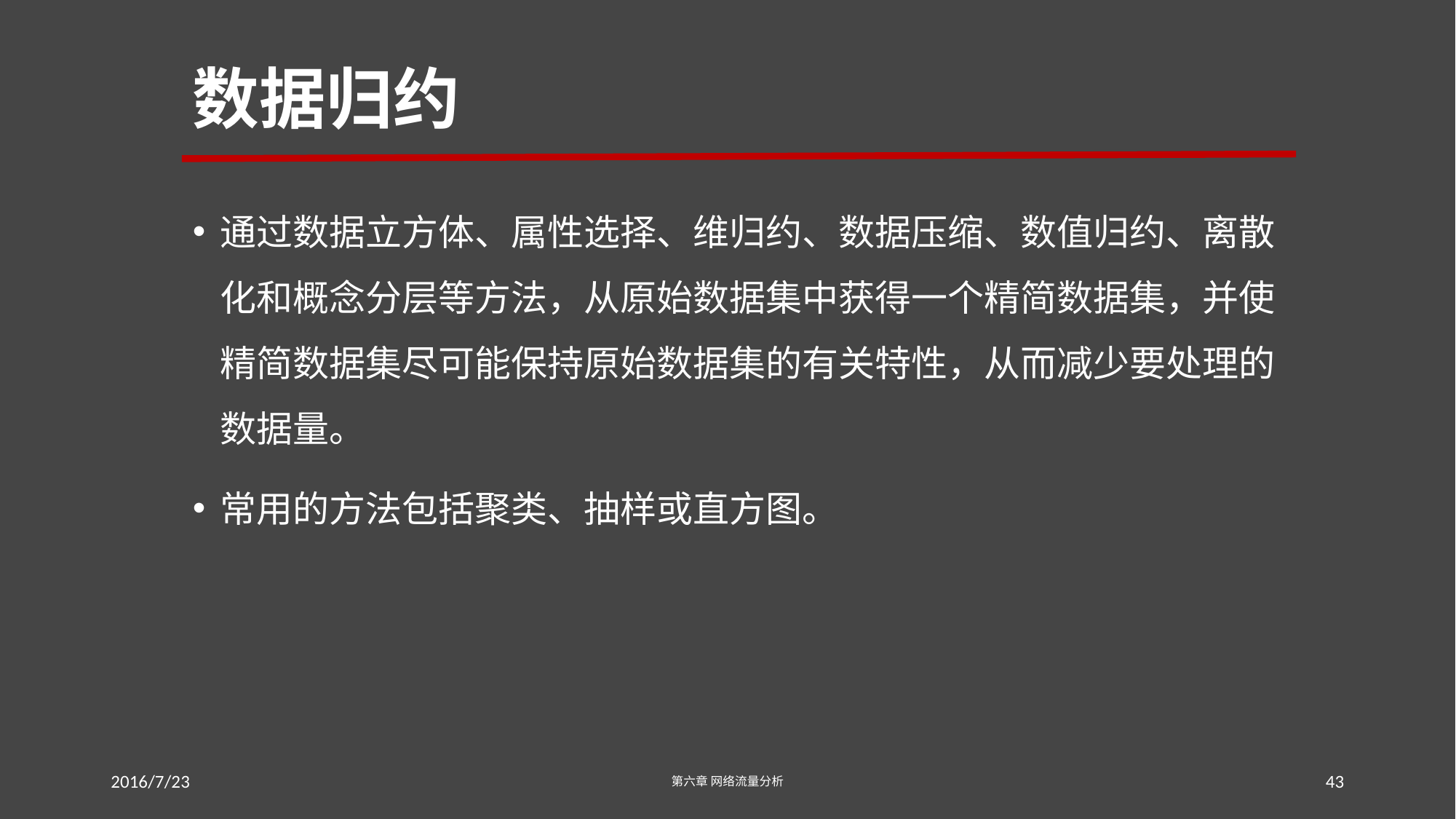

# 数据归约
通过数据立方体、属性选择、维归约、数据压缩、数值归约、离散化和概念分层等方法，从原始数据集中获得一个精简数据集，并使精简数据集尽可能保持原始数据集的有关特性，从而减少要处理的数据量。
常用的方法包括聚类、抽样或直方图。

2016/7/23
第六章 网络流量分析
43